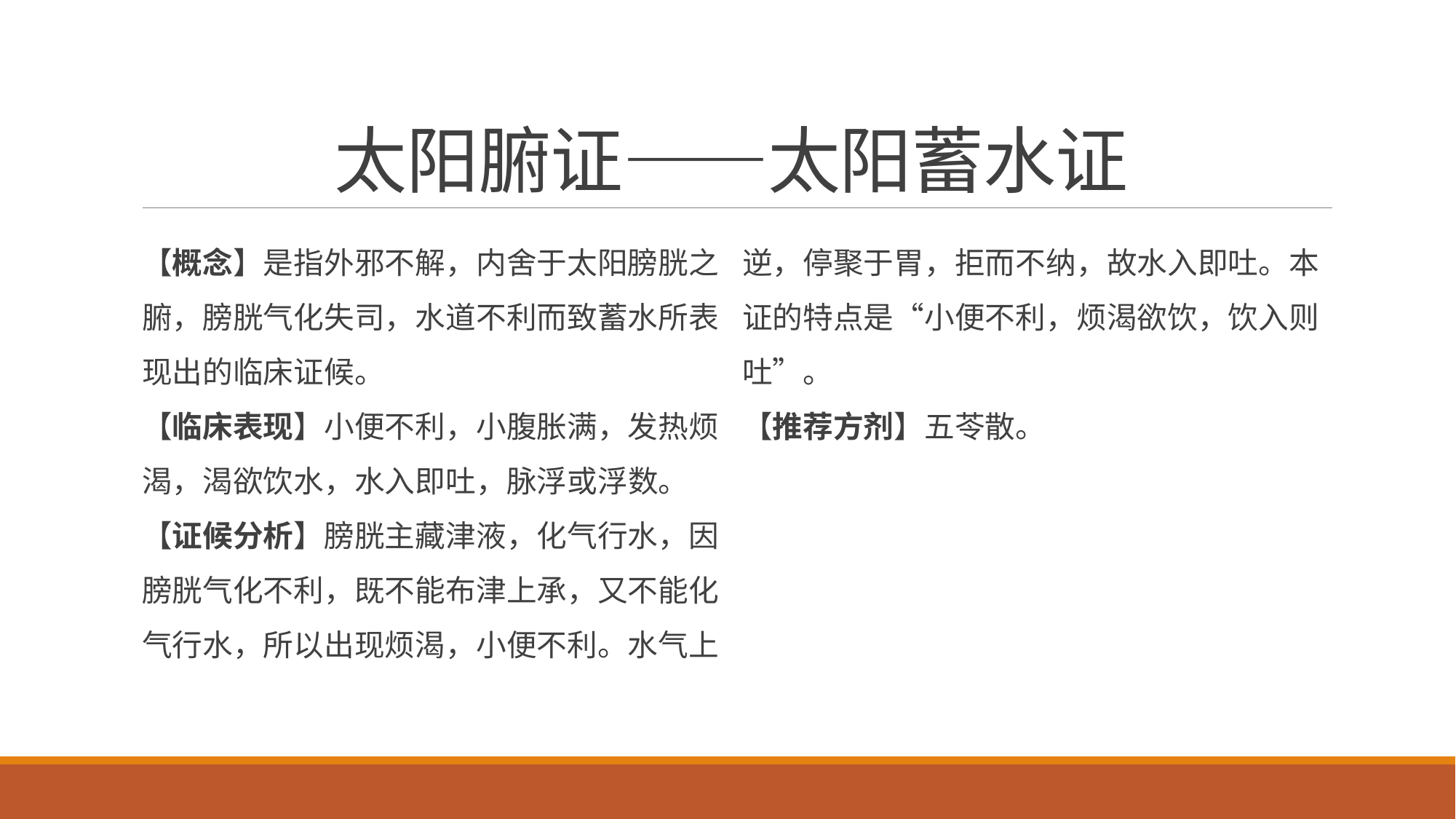

# 太阳腑证——太阳蓄水证
【概念】是指外邪不解，内舍于太阳膀胱之腑，膀胱气化失司，水道不利而致蓄水所表现出的临床证候。
【临床表现】小便不利，小腹胀满，发热烦渴，渴欲饮水，水入即吐，脉浮或浮数。
【证候分析】膀胱主藏津液，化气行水，因膀胱气化不利，既不能布津上承，又不能化气行水，所以出现烦渴，小便不利。水气上逆，停聚于胃，拒而不纳，故水入即吐。本证的特点是“小便不利，烦渴欲饮，饮入则吐”。
【推荐方剂】五苓散。